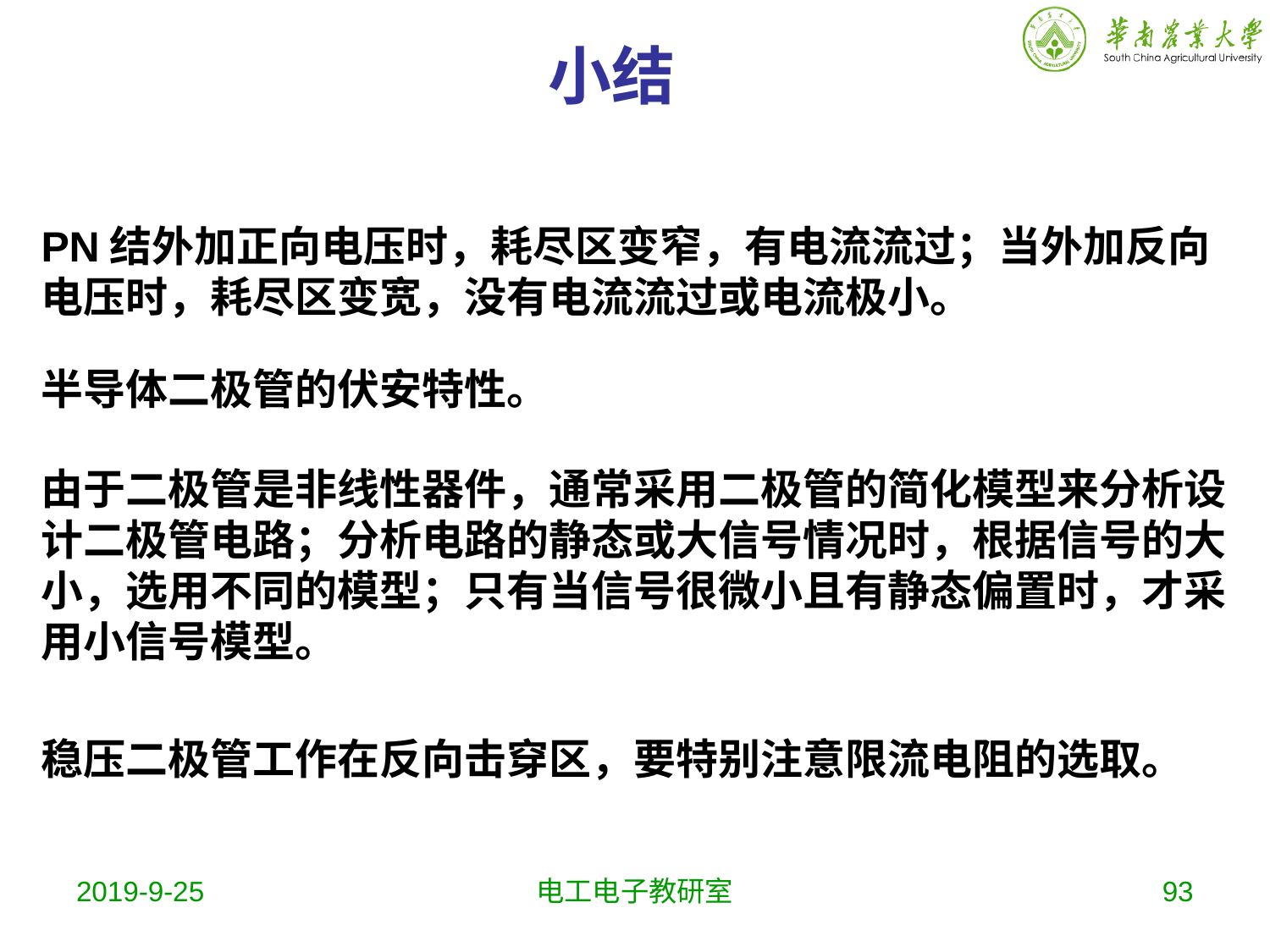

小结
PN结外加正向电压时，耗尽区变窄，有电流流过；当外加反向电压时，耗尽区变宽，没有电流流过或电流极小。
半导体二极管的伏安特性。
由于二极管是非线性器件，通常采用二极管的简化模型来分析设计二极管电路；分析电路的静态或大信号情况时，根据信号的大小，选用不同的模型；只有当信号很微小且有静态偏置时，才采用小信号模型。
稳压二极管工作在反向击穿区，要特别注意限流电阻的选取。
2019-9-25
电工电子教研室
93